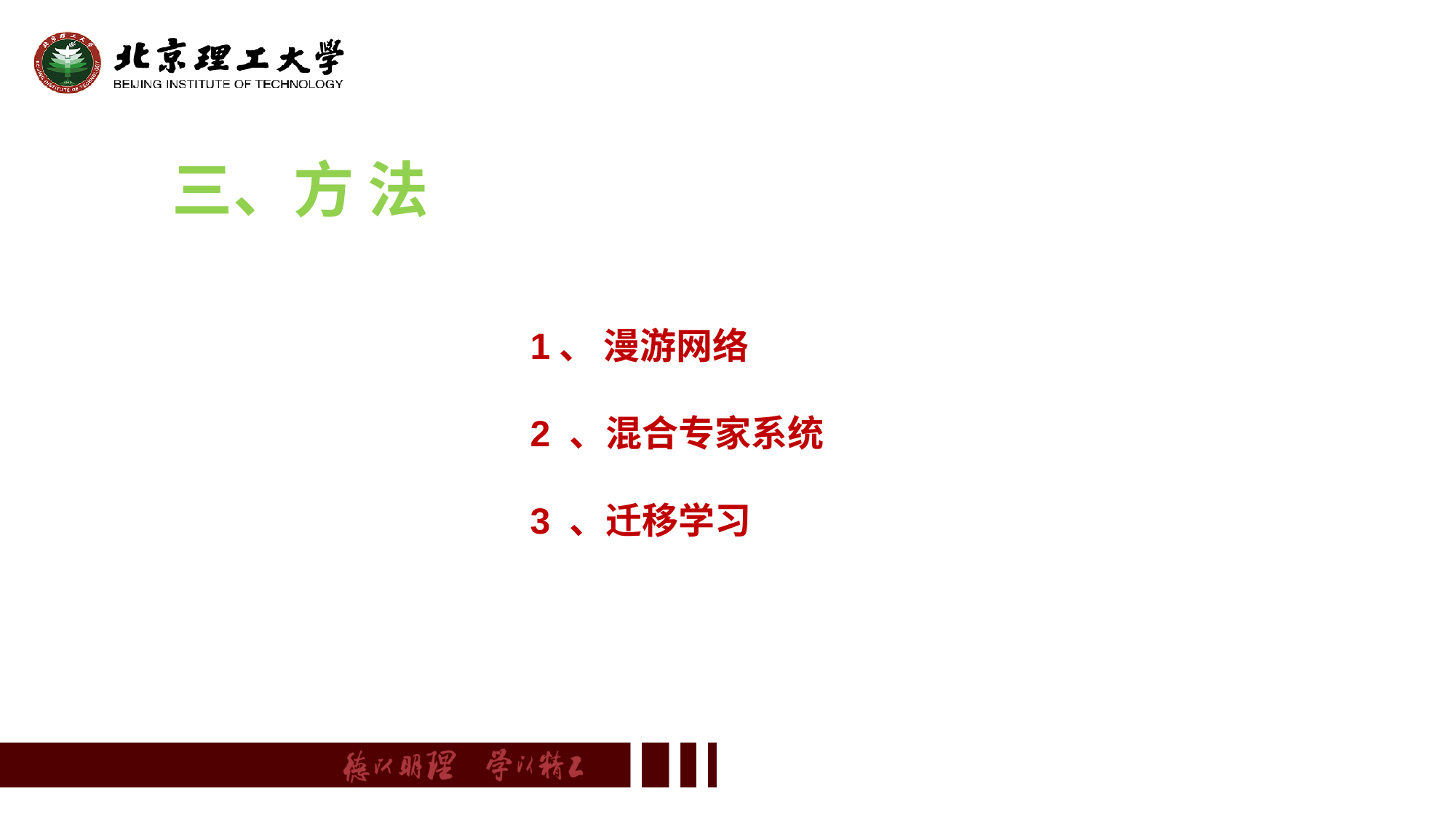

三、方 法
1、 漫游网络

2 、混合专家系统

3 、迁移学习